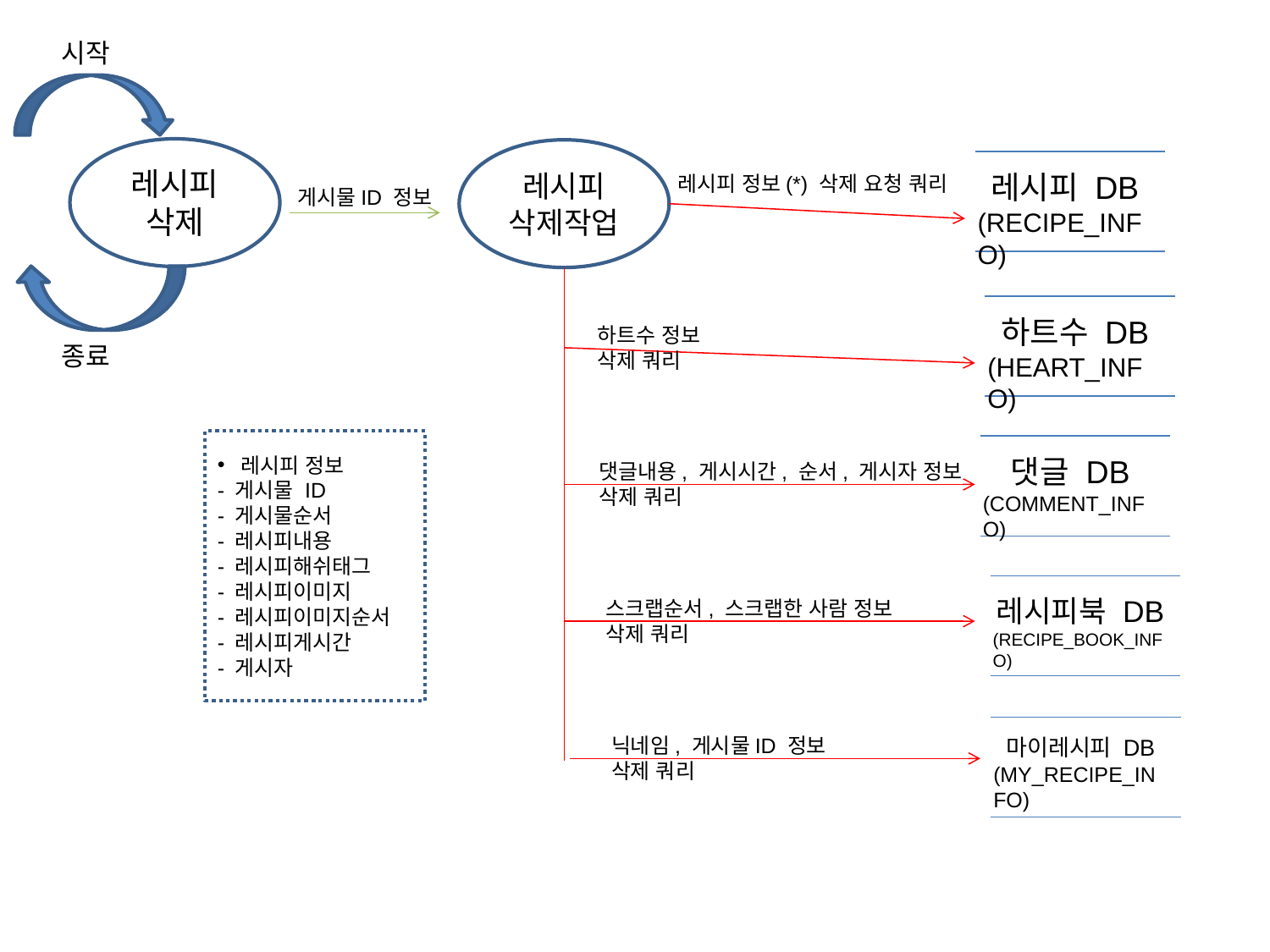

시작

레시피 삭제
레시피
삭제작업
레시피 DB
(RECIPE_INFO)
레시피 정보(*) 삭제 요청 쿼리
게시물ID 정보

하트수 DB
(HEART_INFO)
하트수 정보
삭제 쿼리
종료
레시피 정보
- 게시물 ID
- 게시물순서
- 레시피내용
- 레시피해쉬태그
- 레시피이미지
- 레시피이미지순서
- 레시피게시간
- 게시자
댓글 DB
(COMMENT_INFO)
댓글내용, 게시시간, 순서, 게시자 정보
삭제 쿼리
레시피북 DB
(RECIPE_BOOK_INFO)

스크랩순서, 스크랩한 사람 정보 삭제 쿼리
마이레시피 DB
(MY_RECIPE_INFO)
닉네임, 게시물ID 정보
삭제 쿼리